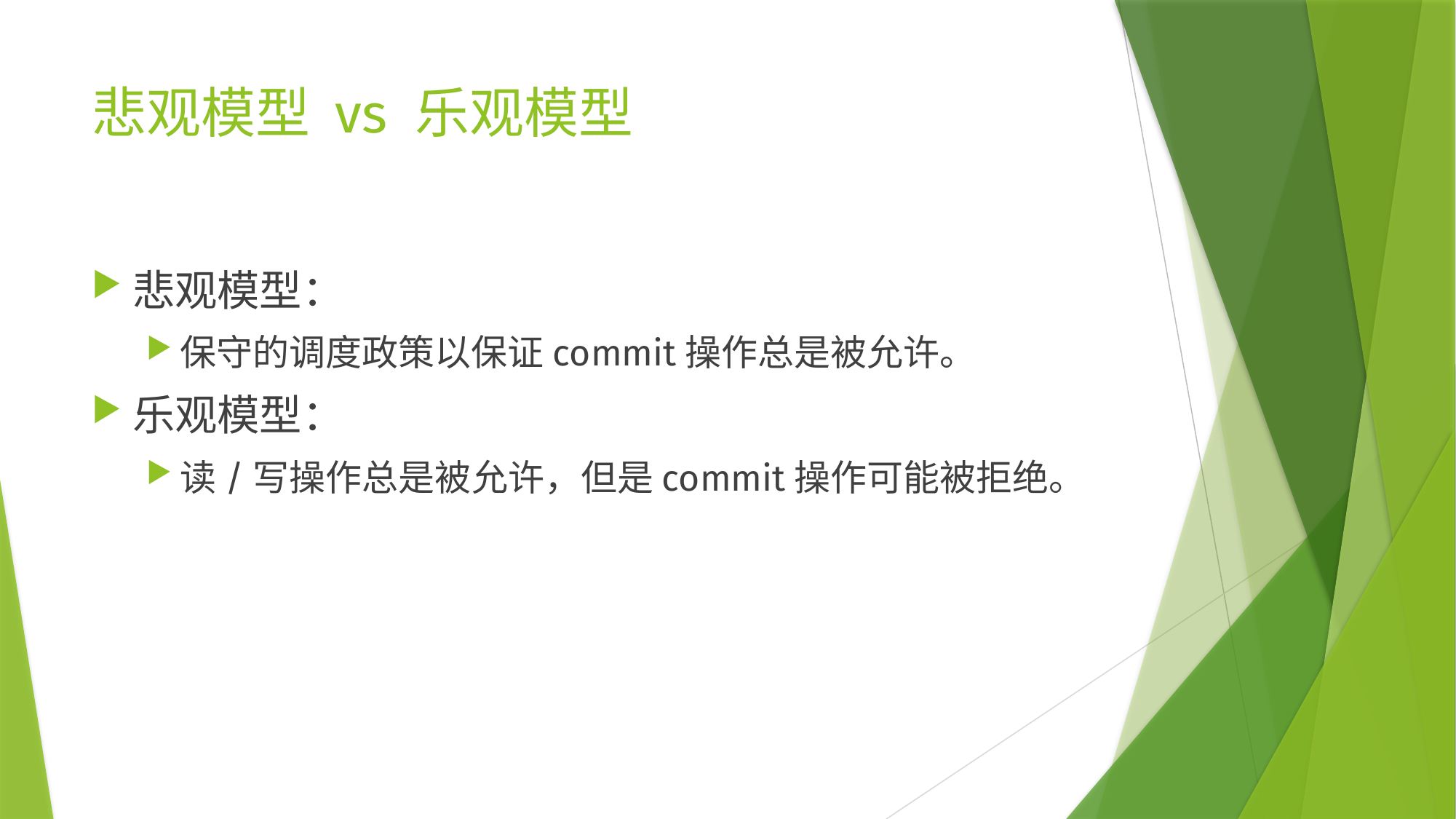

# 悲观模型 vs 乐观模型
悲观模型：
保守的调度政策以保证commit操作总是被允许。
乐观模型：
读/写操作总是被允许，但是commit操作可能被拒绝。